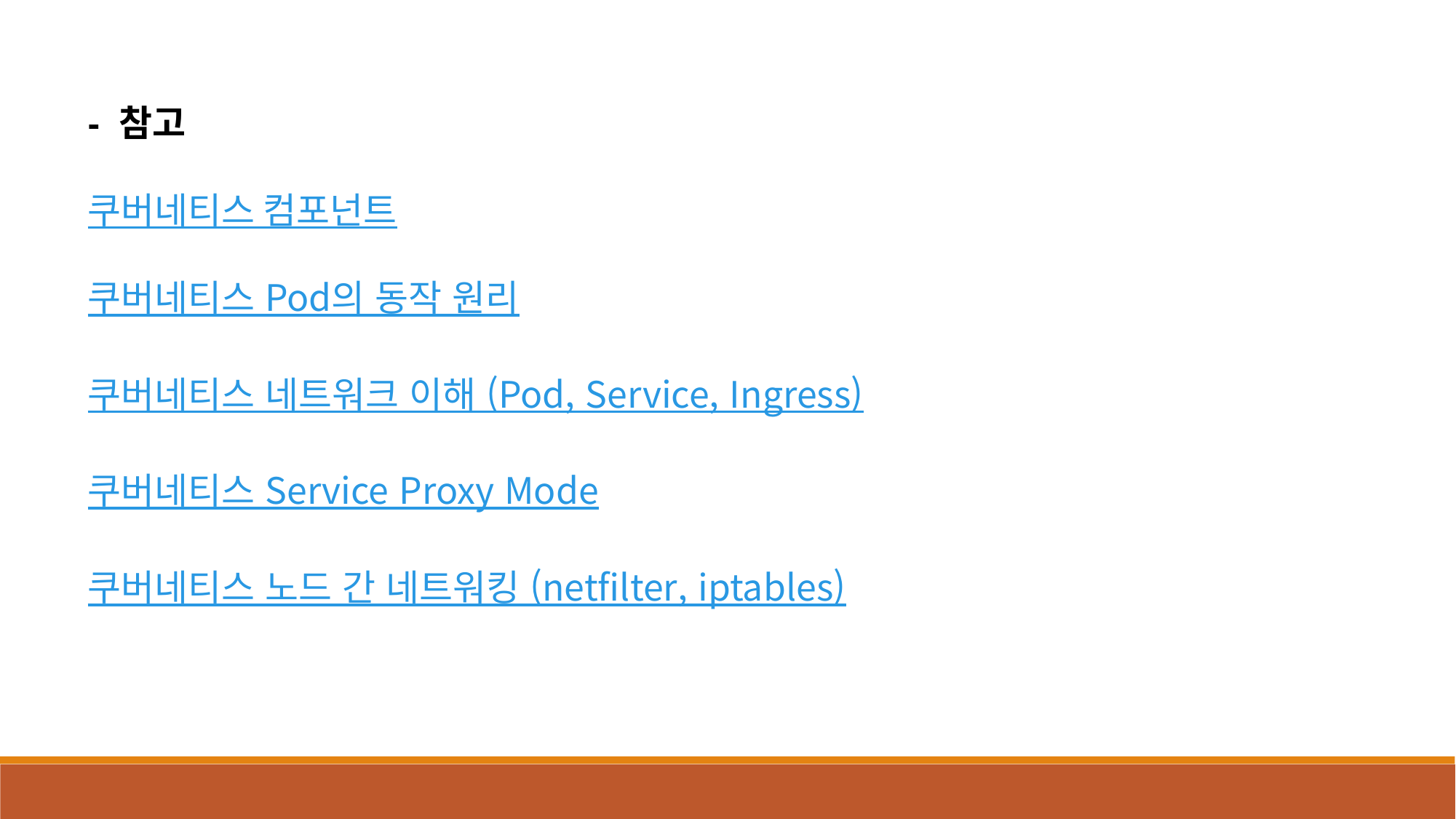

- 참고

쿠버네티스 컴포넌트

쿠버네티스 Pod의 동작 원리

쿠버네티스 네트워크 이해 (Pod, Service, Ingress)

쿠버네티스 Service Proxy Mode

쿠버네티스 노드 간 네트워킹 (netfilter, iptables)